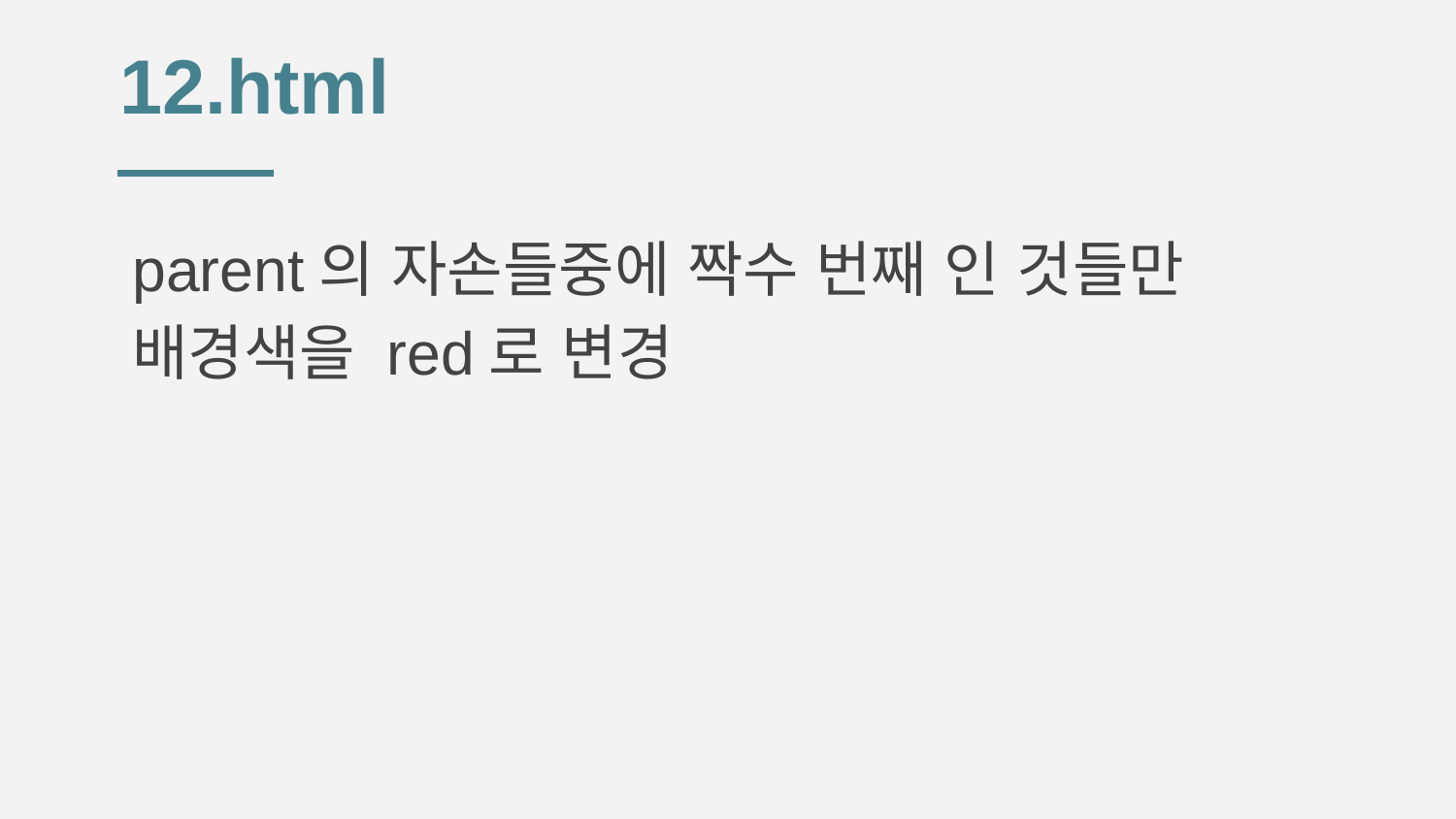

# 12.html
parent의 자손들중에 짝수 번째 인 것들만 배경색을 red로 변경